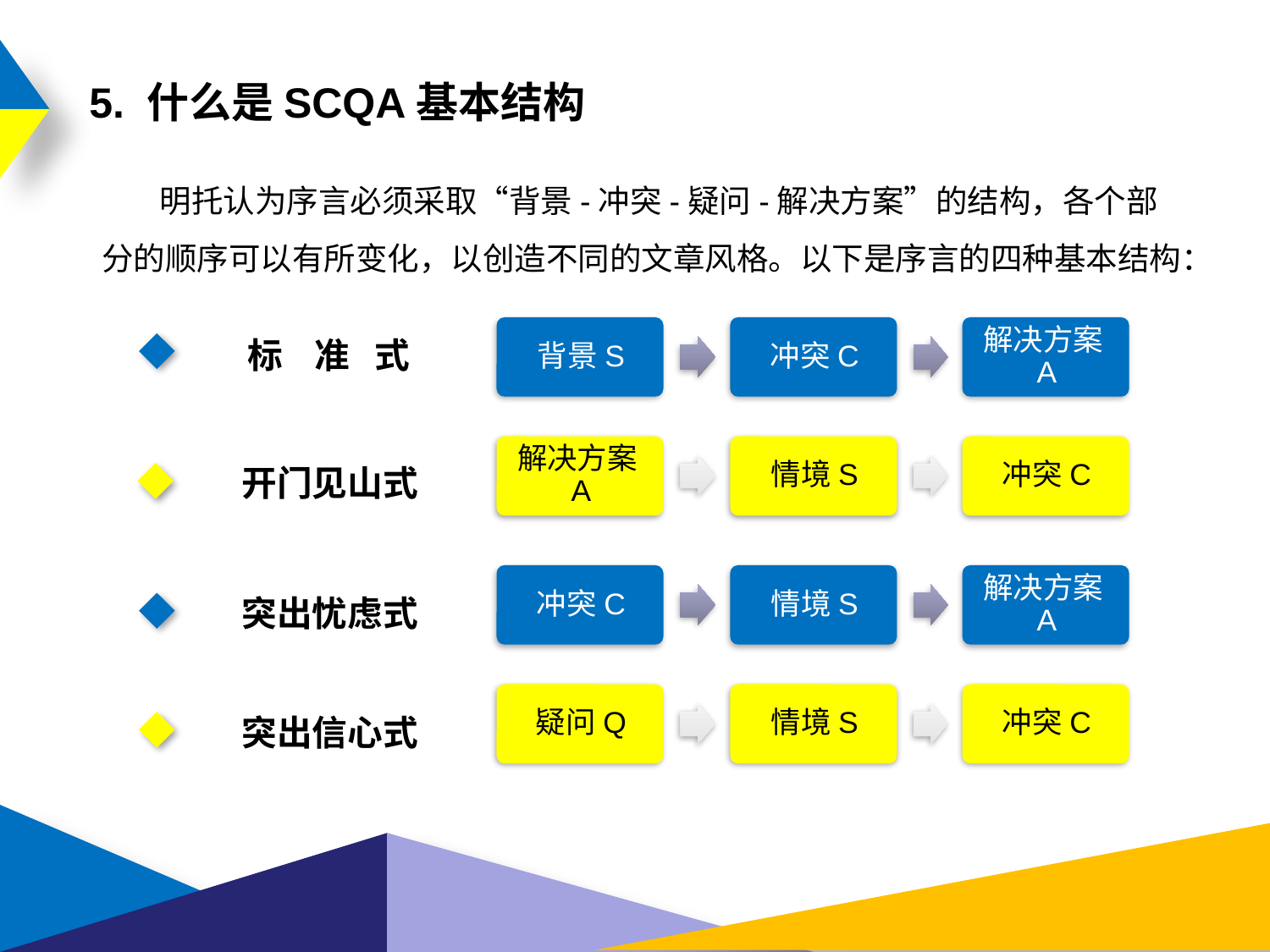

5. 什么是SCQA基本结构

       明托认为序言必须采取“背景-冲突-疑问-解决方案”的结构，各个部分的顺序可以有所变化，以创造不同的文章风格。以下是序言的四种基本结构：
背景S

冲突C

解决方案A
标    准   式

解决方案A

情境S

冲突C
开门见山式

冲突C

情境S

解决方案A
突出忧虑式

疑问Q

情境S

冲突C
突出信心式